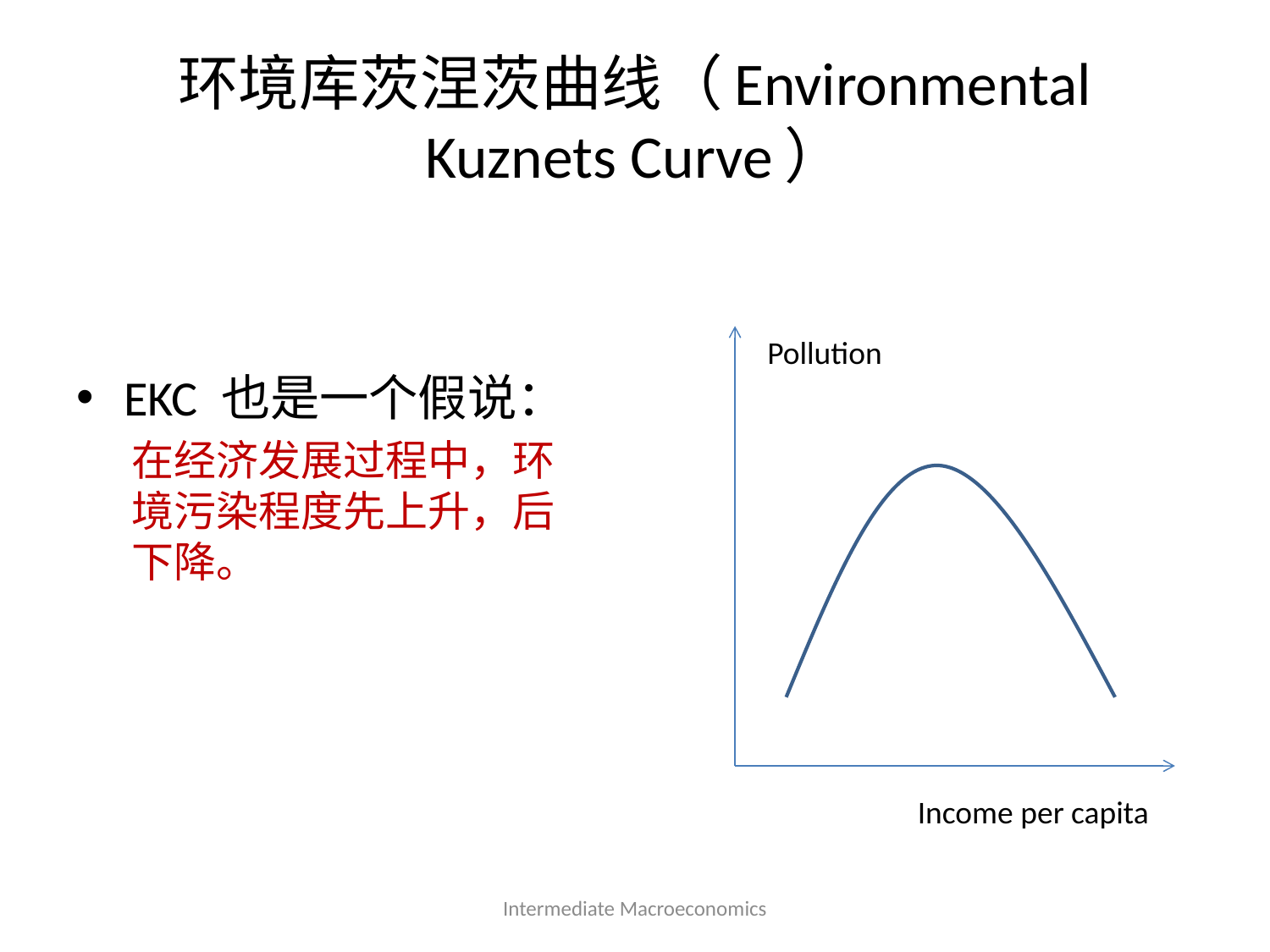

# 环境库茨涅茨曲线（Environmental Kuznets Curve）

EKC 也是一个假说：
在经济发展过程中，环境污染程度先上升，后下降。
Pollution

Income per capita
Intermediate Macroeconomics